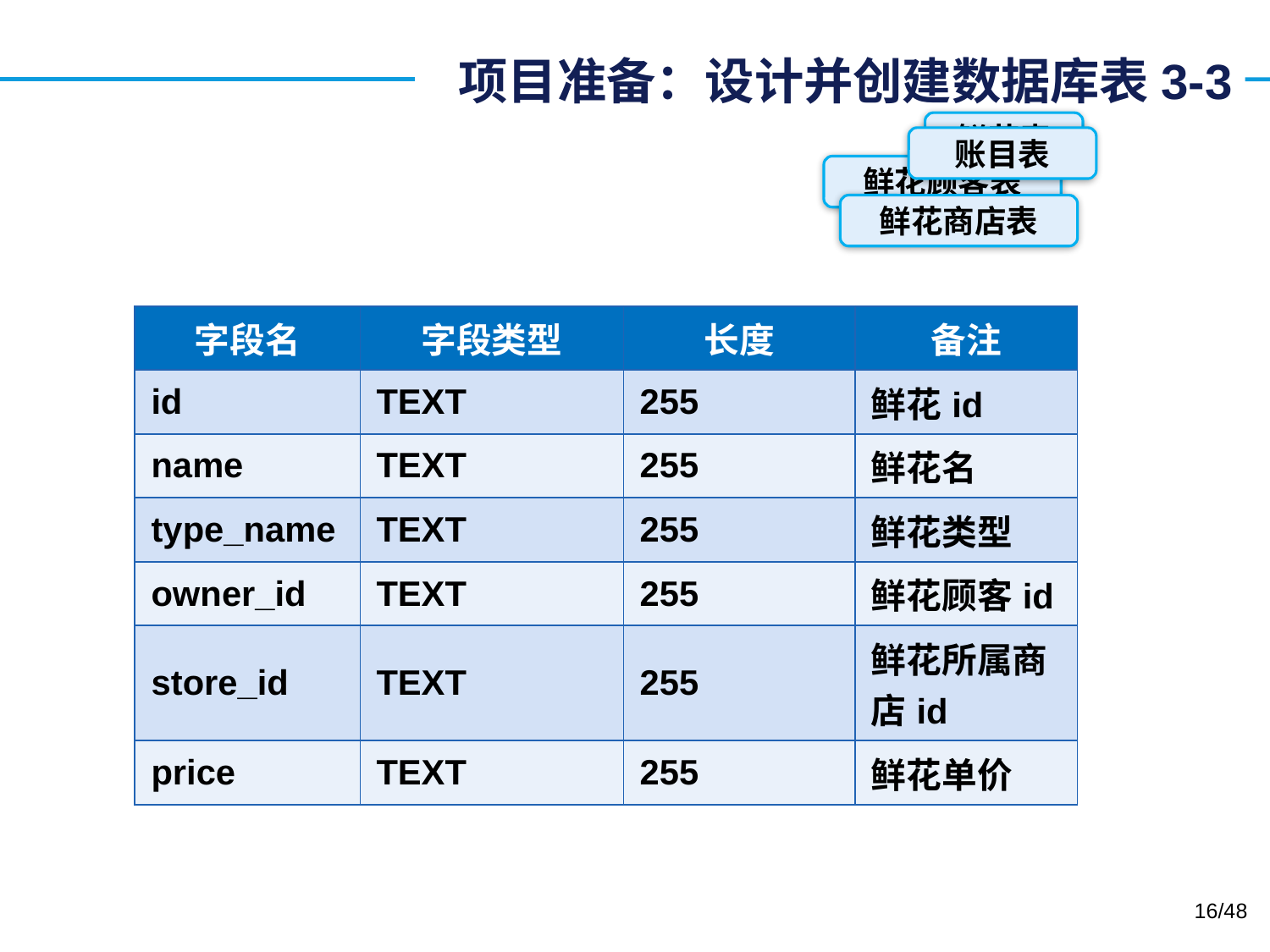

# 项目准备：设计并创建数据库表3-3
鲜花表
账目表
鲜花顾客表
鲜花商店表
| 字段名 | 字段类型 | 长度 | 备注 |
| --- | --- | --- | --- |
| id | TEXT | 255 | 鲜花id |
| name | TEXT | 255 | 鲜花名 |
| type\_name | TEXT | 255 | 鲜花类型 |
| owner\_id | TEXT | 255 | 鲜花顾客id |
| store\_id | TEXT | 255 | 鲜花所属商店id |
| price | TEXT | 255 | 鲜花单价 |
16/48